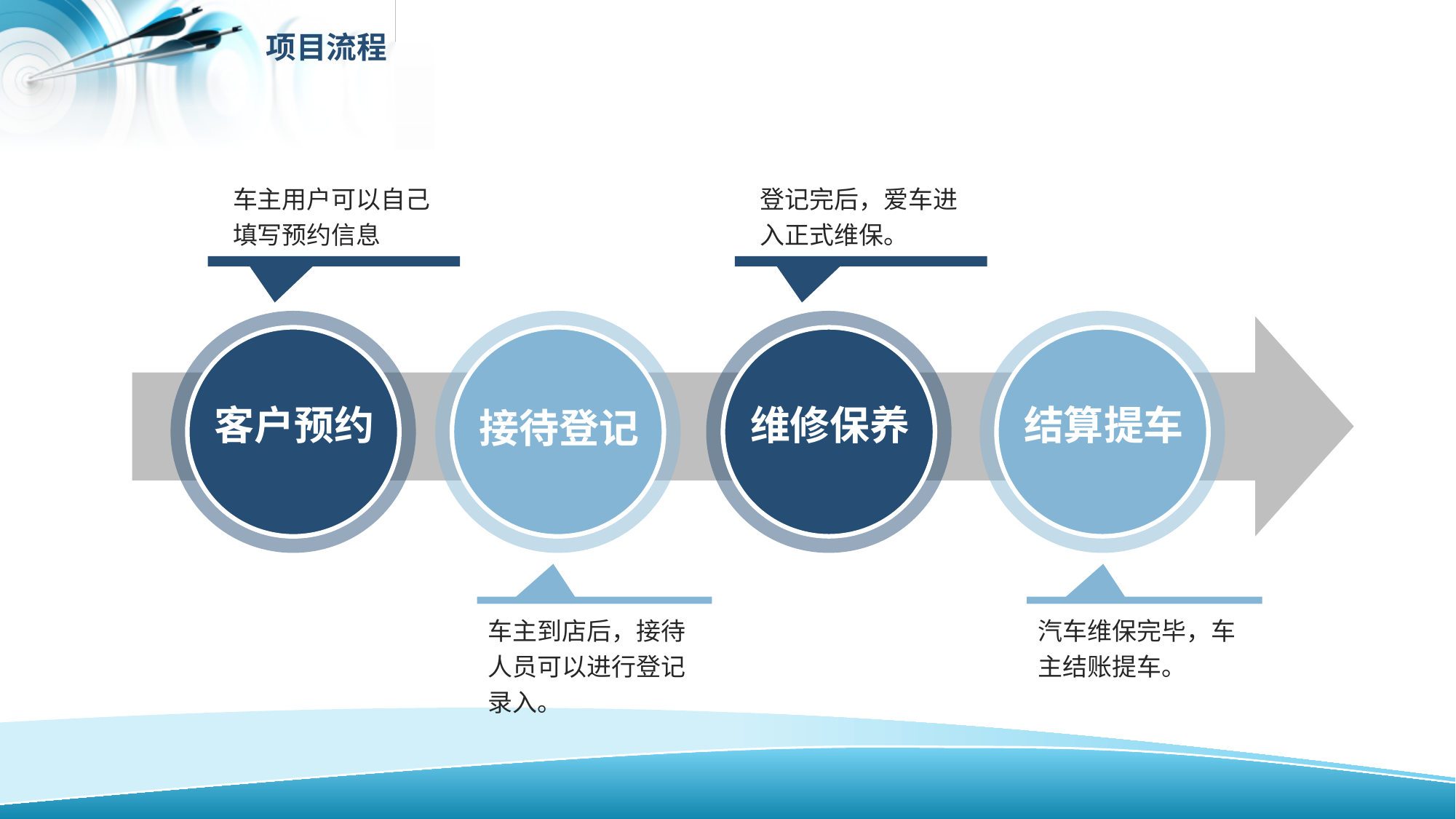

延迟符
项目流程
车主用户可以自己填写预约信息
登记完后，爱车进入正式维保。

客户预约

接待登记

维修保养

结算提车

车主到店后，接待人员可以进行登记录入。
汽车维保完毕，车主结账提车。